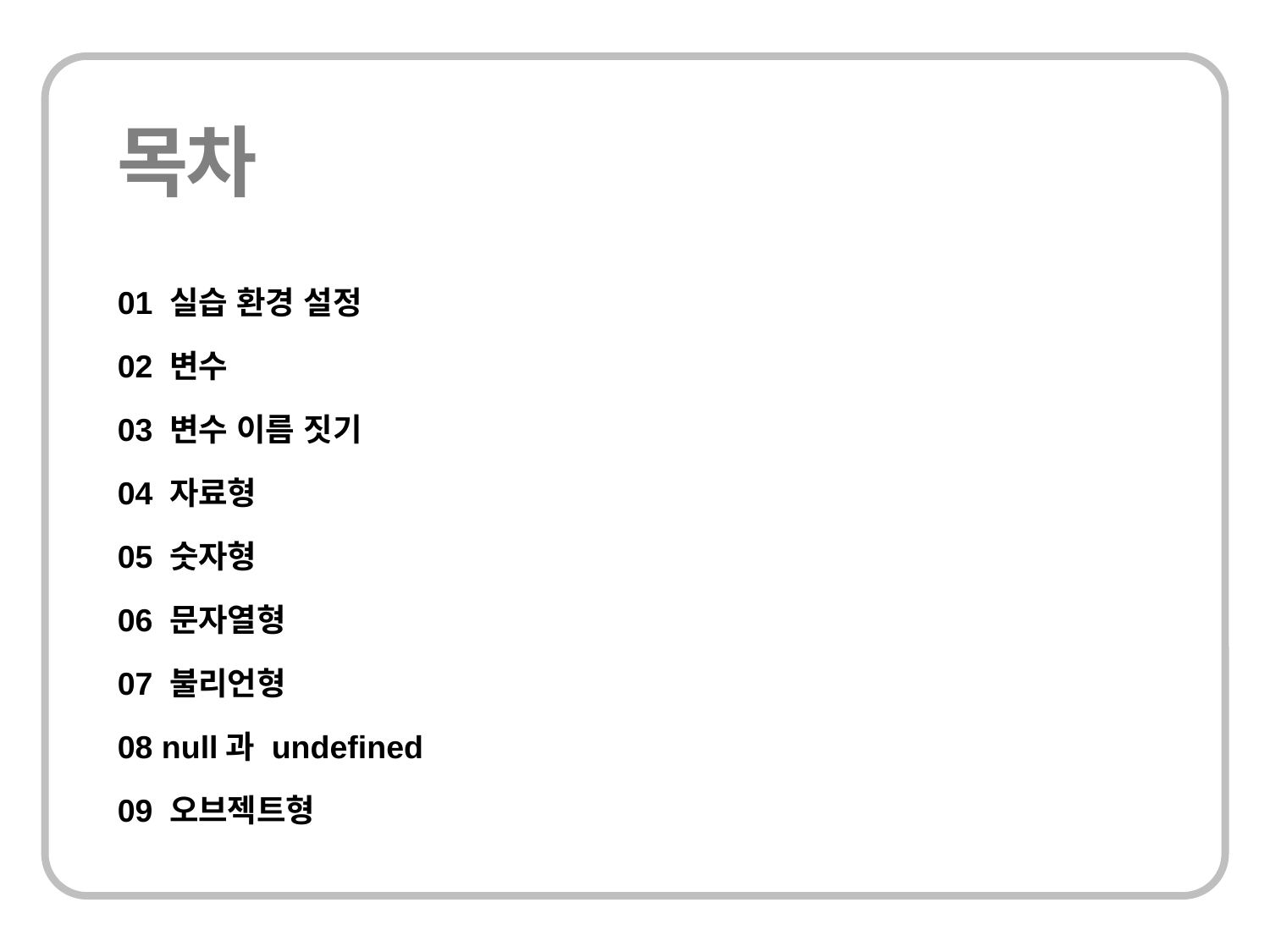

01 실습 환경 설정
02 변수
03 변수 이름 짓기
04 자료형
05 숫자형
06 문자열형
07 불리언형
08 null과 undefined
09 오브젝트형